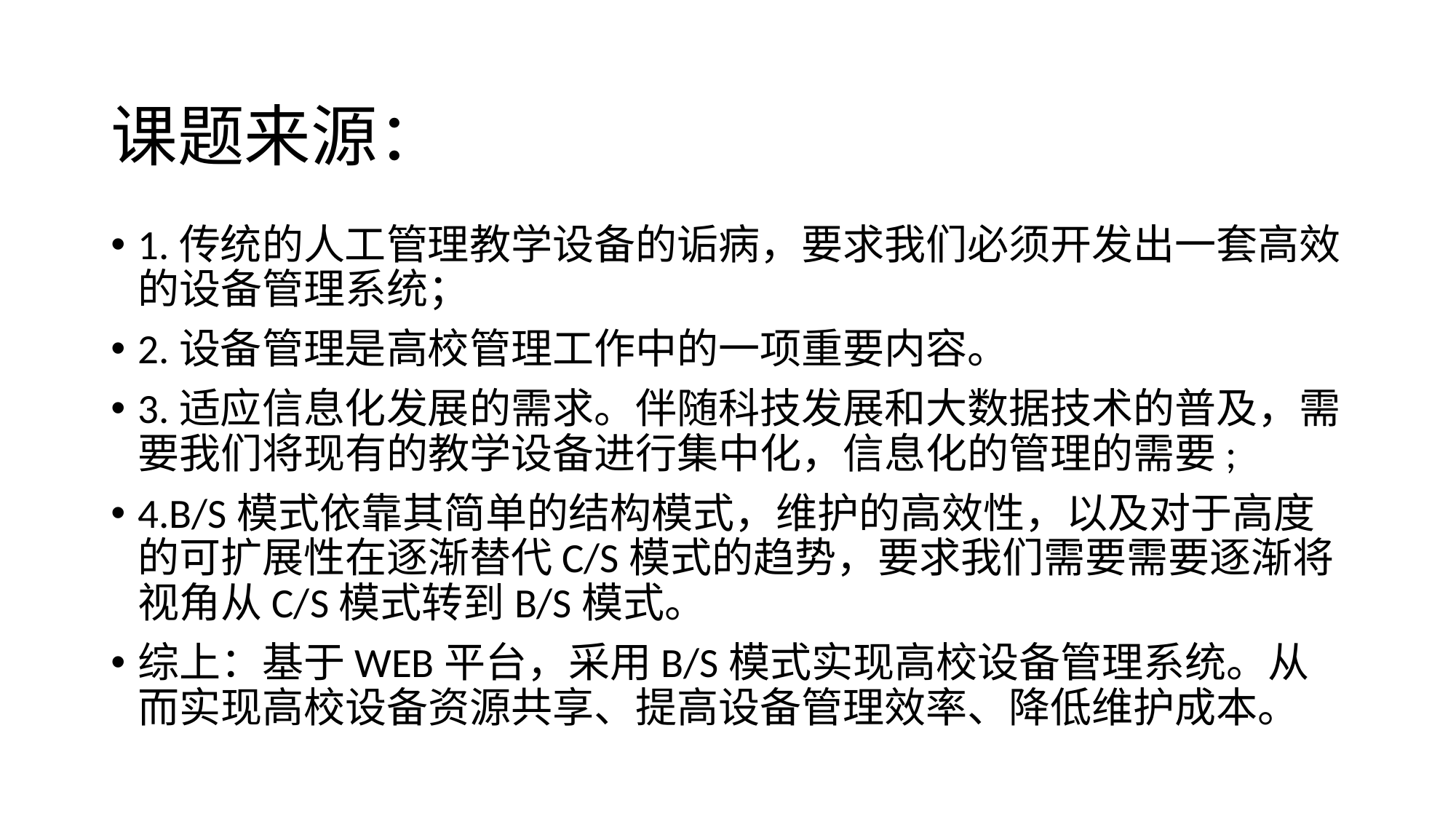

# 课题来源：
1.传统的人工管理教学设备的诟病，要求我们必须开发出一套高效的设备管理系统；
2.设备管理是高校管理工作中的一项重要内容。
3.适应信息化发展的需求。伴随科技发展和大数据技术的普及，需要我们将现有的教学设备进行集中化，信息化的管理的需要;
4.B/S模式依靠其简单的结构模式，维护的高效性，以及对于高度的可扩展性在逐渐替代C/S模式的趋势，要求我们需要需要逐渐将视角从C/S模式转到B/S模式。
综上：基于WEB平台，采用B/S模式实现高校设备管理系统。从而实现高校设备资源共享、提高设备管理效率、降低维护成本。